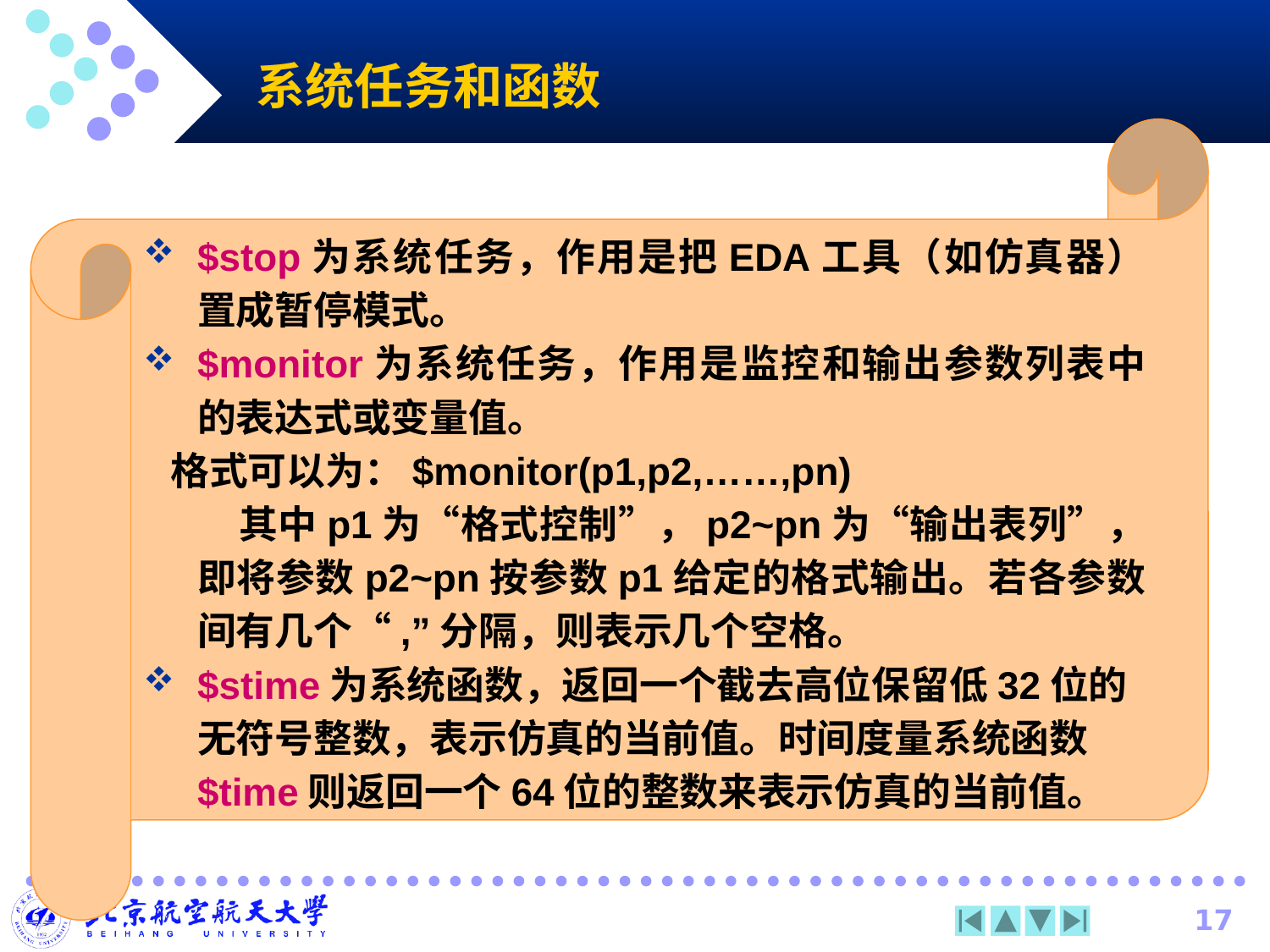

# 系统任务和函数
$stop为系统任务，作用是把EDA工具（如仿真器）置成暂停模式。
$monitor为系统任务，作用是监控和输出参数列表中的表达式或变量值。
  格式可以为：$monitor(p1,p2,……,pn)
         其中p1为“格式控制”，p2~pn为“输出表列”，即将参数p2~pn按参数p1给定的格式输出。若各参数间有几个“,”分隔，则表示几个空格。
$stime为系统函数，返回一个截去高位保留低32位的无符号整数，表示仿真的当前值。时间度量系统函数$time则返回一个64位的整数来表示仿真的当前值。

17